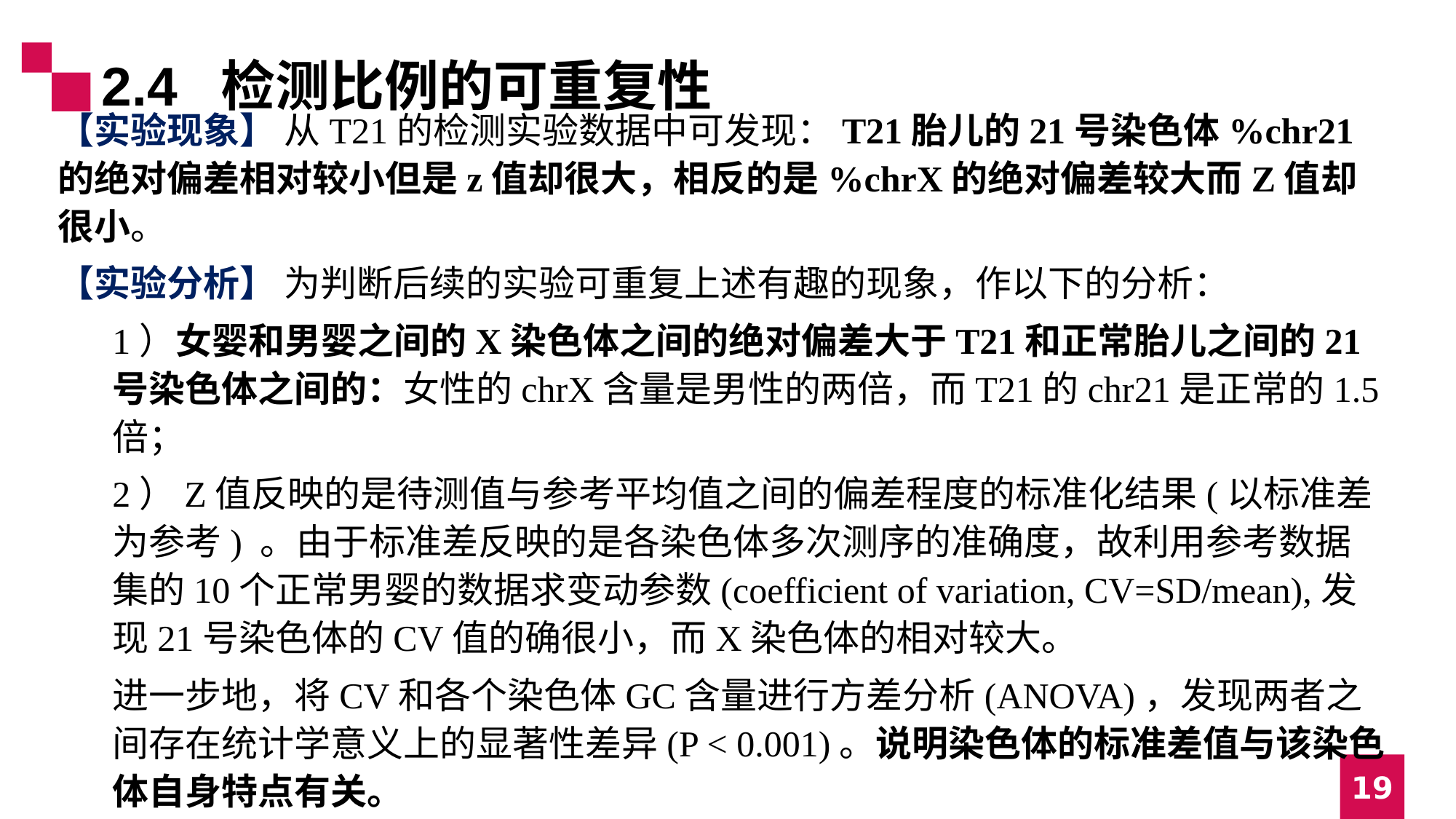

2.4  检测比例的可重复性
【实验现象】 从T21的检测实验数据中可发现：T21胎儿的21号染色体%chr21的绝对偏差相对较小但是z值却很大，相反的是%chrX的绝对偏差较大而Z值却很小。
【实验分析】 为判断后续的实验可重复上述有趣的现象，作以下的分析：
1）女婴和男婴之间的X染色体之间的绝对偏差大于T21和正常胎儿之间的21号染色体之间的：女性的chrX含量是男性的两倍，而T21的chr21是正常的1.5倍；
2）Z值反映的是待测值与参考平均值之间的偏差程度的标准化结果(以标准差为参考) 。由于标准差反映的是各染色体多次测序的准确度，故利用参考数据集的10个正常男婴的数据求变动参数(coefficient of variation, CV=SD/mean),发现21号染色体的CV值的确很小，而X染色体的相对较大。
进一步地，将CV和各个染色体GC含量进行方差分析(ANOVA)，发现两者之间存在统计学意义上的显著性差异(P < 0.001)。说明染色体的标准差值与该染色体自身特点有关。
19